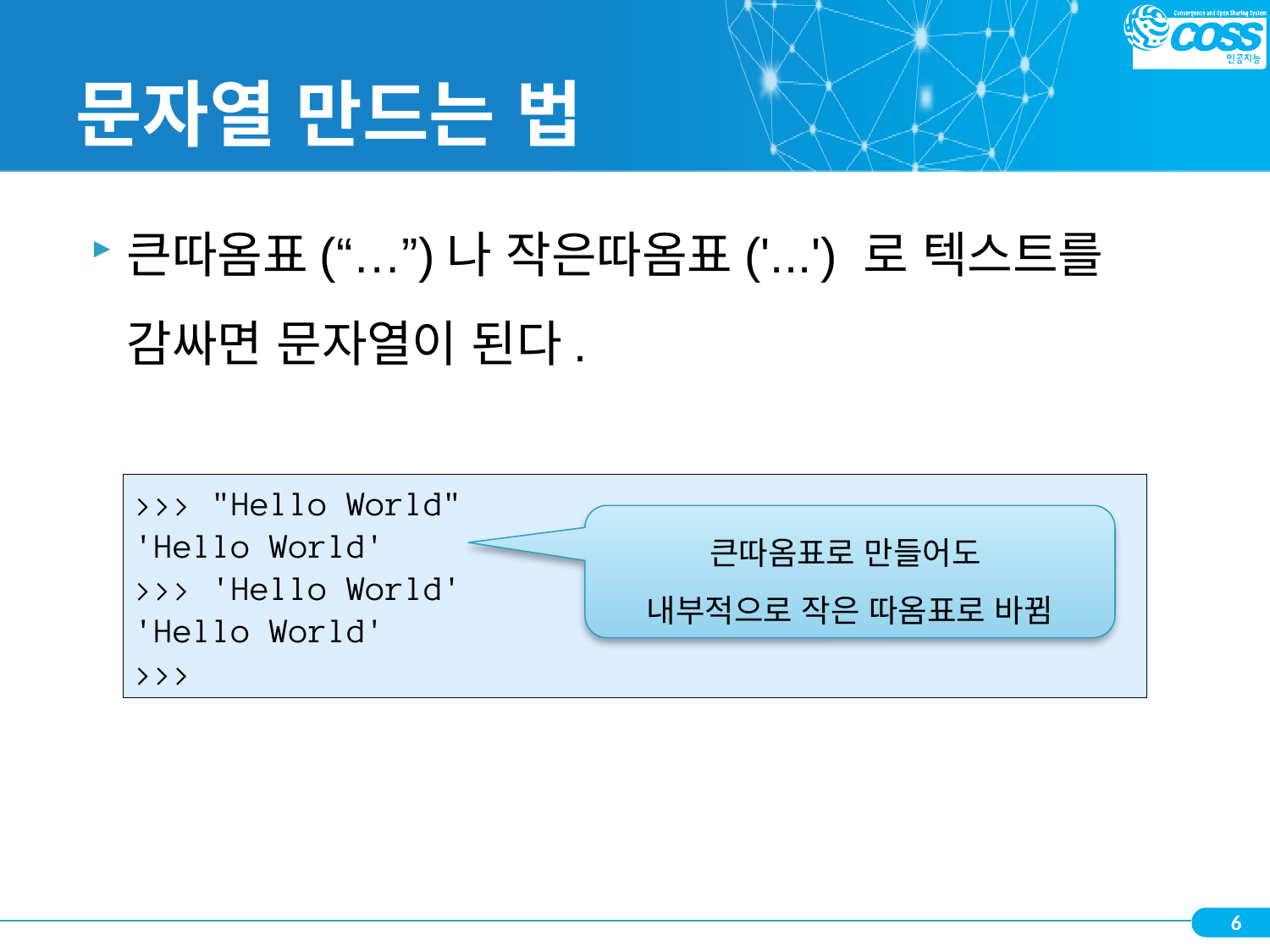

# 문자열 만드는 법
큰따옴표(“…”)나 작은따옴표('...') 로 텍스트를 감싸면 문자열이 된다.

>>> "Hello World"
'Hello World'
>>> 'Hello World'
'Hello World'
>>>
큰따옴표로 만들어도
내부적으로 작은 따옴표로 바뀜